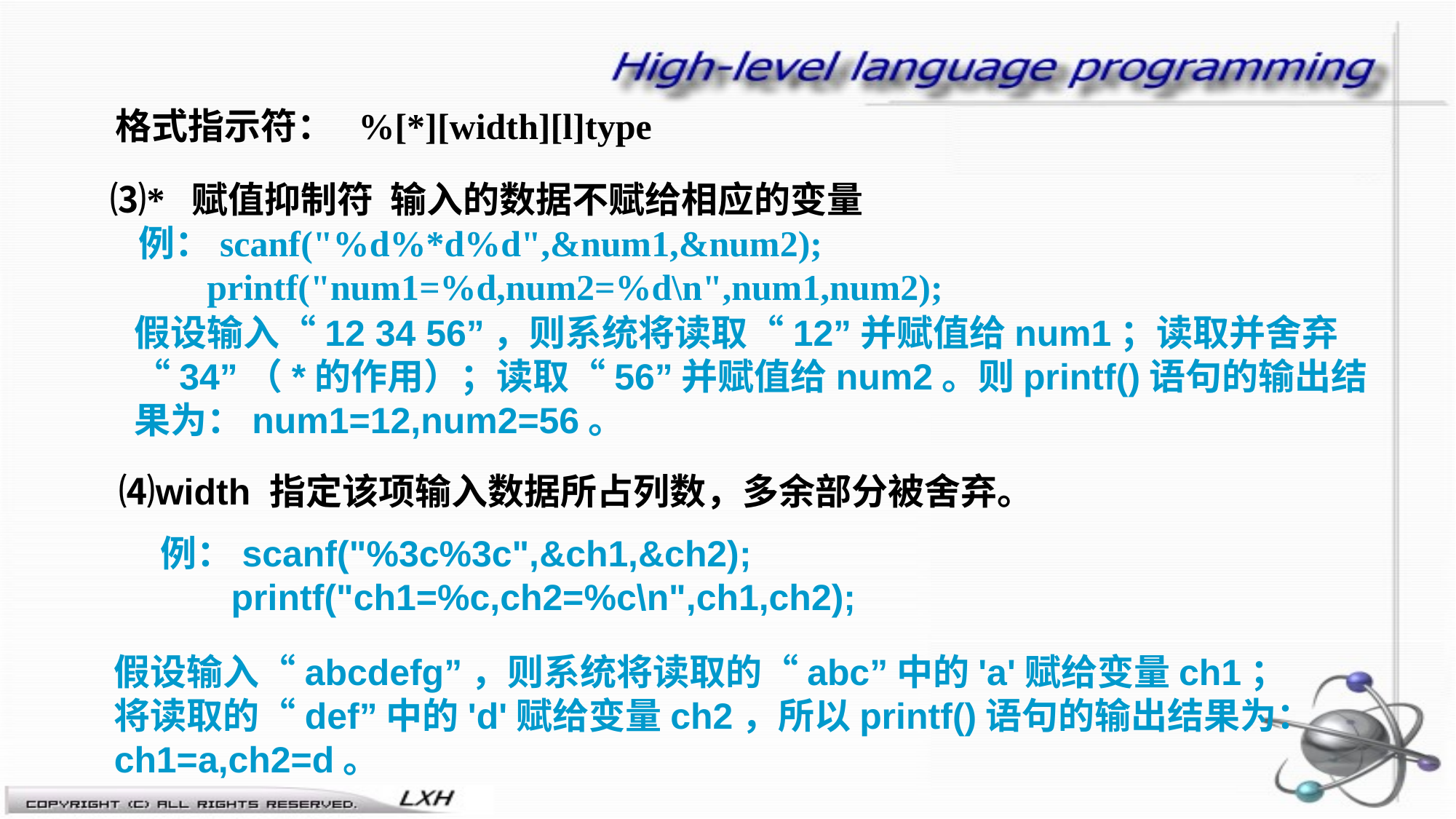

格式指示符：  %[*][width][l]type
⑶*  赋值抑制符  输入的数据不赋给相应的变量
     例：scanf("%d%*d%d",&num1,&num2);
             printf("num1=%d,num2=%d\n",num1,num2);
假设输入“12 34 56”，则系统将读取“12”并赋值给num1；读取并舍弃“34”（*的作用）；读取“56”并赋值给num2。则printf()语句的输出结果为：num1=12,num2=56。
⑷width 指定该项输入数据所占列数，多余部分被舍弃。
    例：scanf("%3c%3c",&ch1,&ch2);
           printf("ch1=%c,ch2=%c\n",ch1,ch2);

假设输入“abcdefg”，则系统将读取的“abc”中的'a'赋给变量ch1；将读取的“def”中的'd'赋给变量ch2，所以printf()语句的输出结果为：ch1=a,ch2=d。